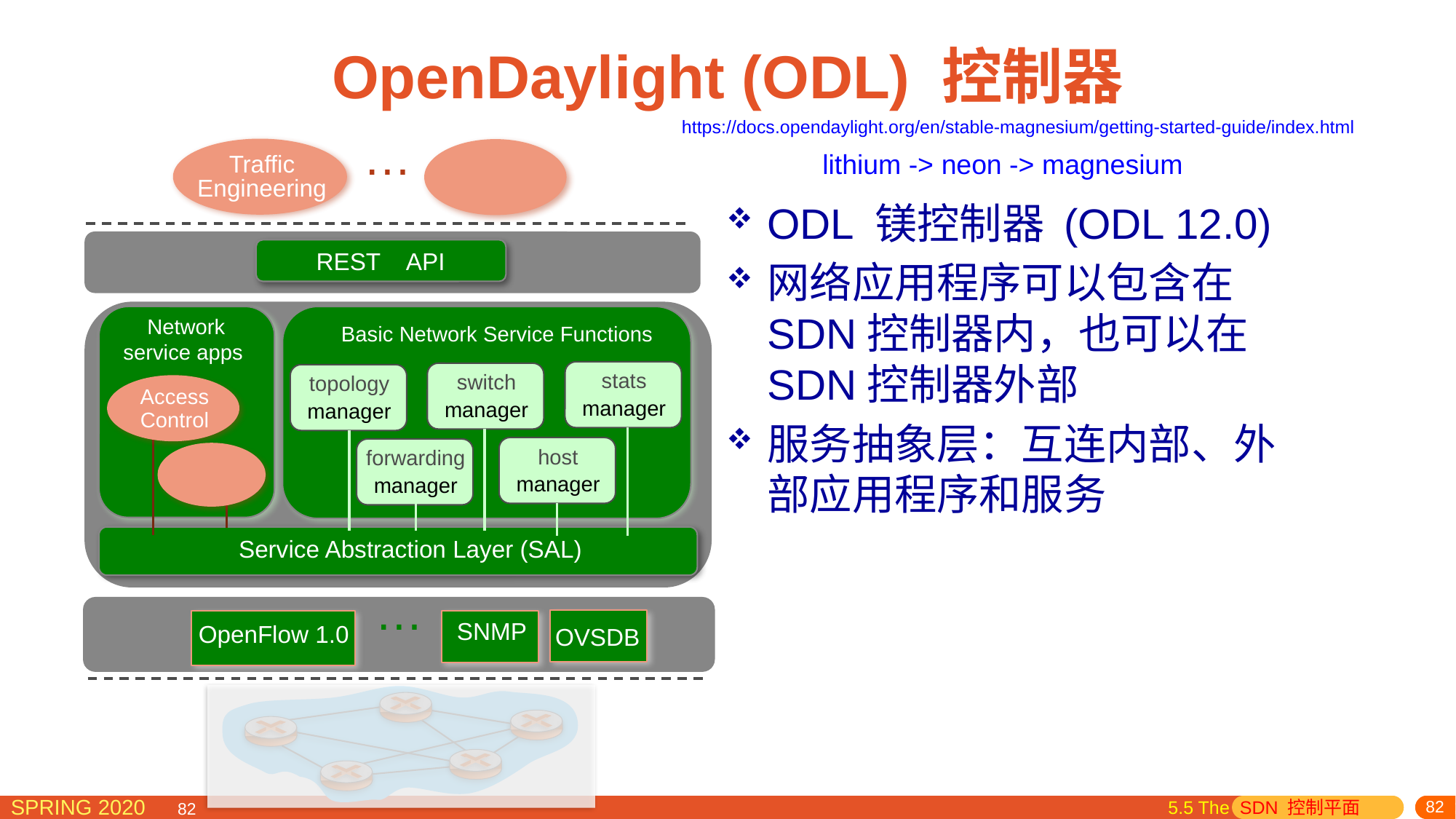

# OpenDaylight (ODL) 控制器
https://docs.opendaylight.org/en/stable-magnesium/getting-started-guide/index.html

…

Traffic
Engineering
lithium -> neon -> magnesium
ODL 镁控制器 (ODL 12.0)
网络应用程序可以包含在SDN控制器内，也可以在SDN控制器外部
服务抽象层：互连内部、外部应用程序和服务

REST    API

Network service apps
Basic Network Service Functions
stats
manager

switch
manager

topology
manager

Access
Control

host
manager

forwarding
manager

Service Abstraction Layer (SAL)
…

OVSDB

OpenFlow 1.0

SNMP

5.5 The  SDN 控制平面